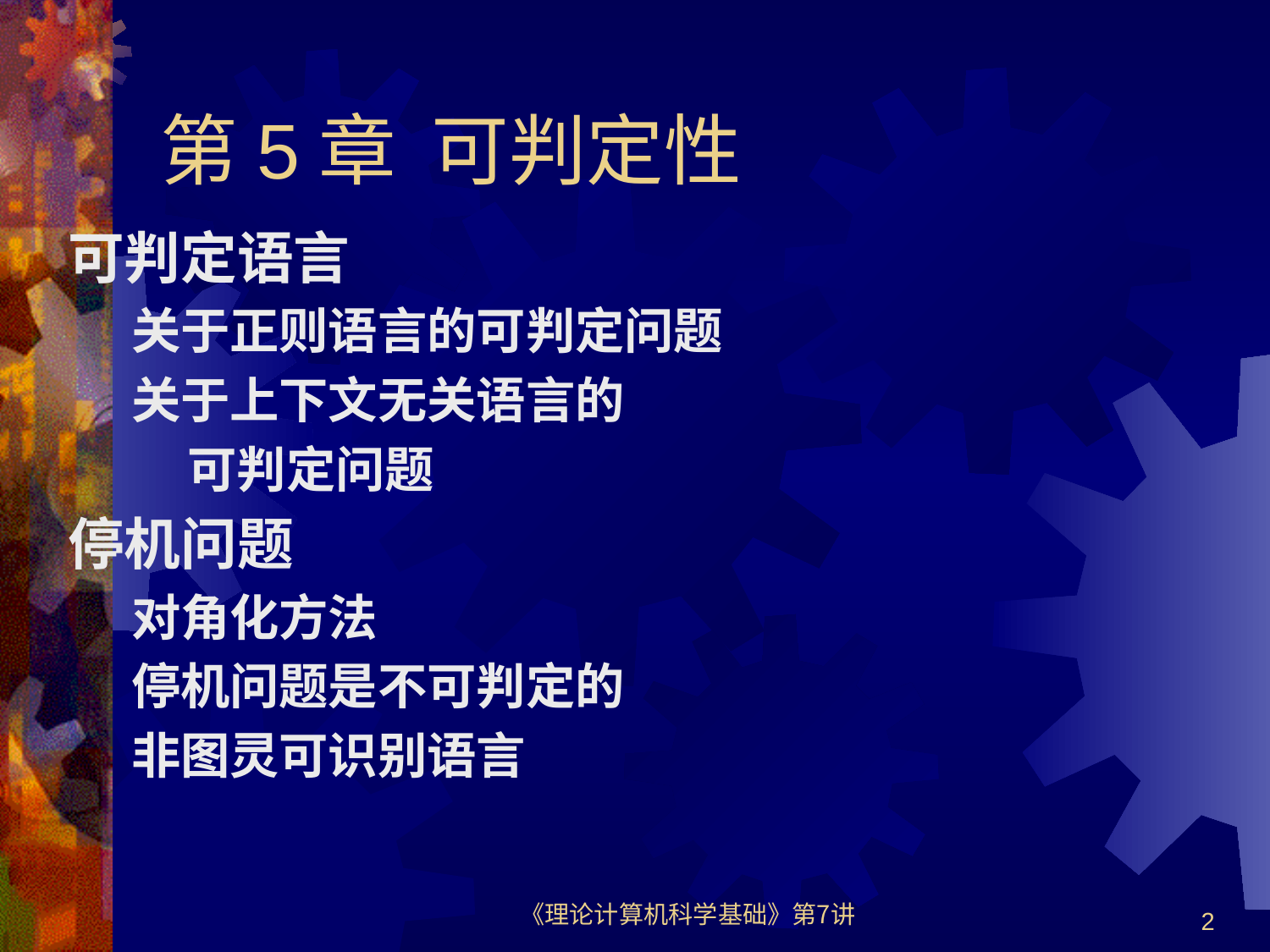

# 第5章  可判定性
可判定语言
关于正则语言的可判定问题
关于上下文无关语言的
    可判定问题
停机问题
对角化方法
停机问题是不可判定的
非图灵可识别语言
《理论计算机科学基础》第7讲
2